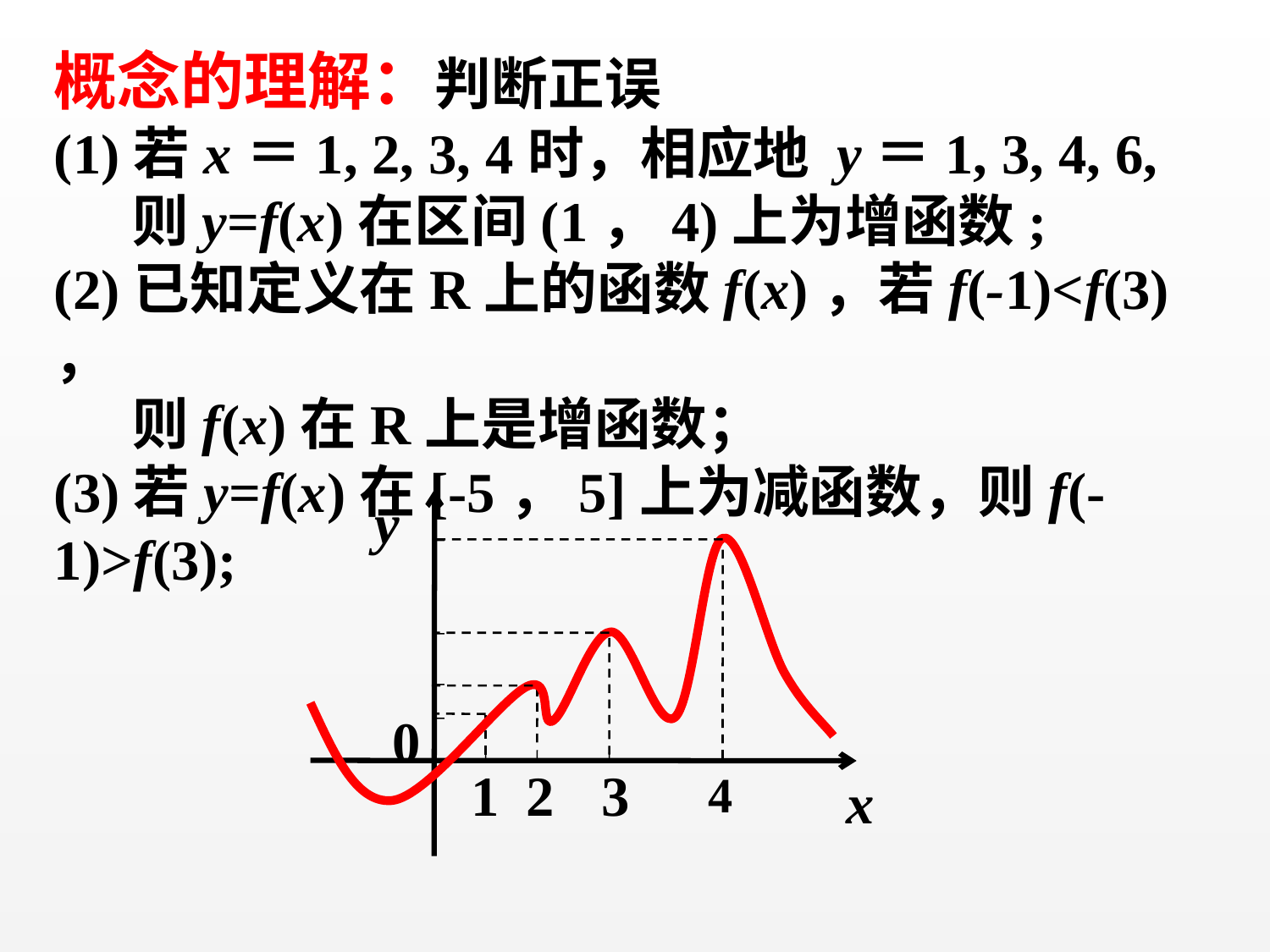

概念的理解：判断正误
(1)若x＝1, 2, 3, 4时，相应地 y＝1, 3, 4, 6,
     则y=f(x)在区间(1，4)上为增函数;
(2)已知定义在R上的函数f(x)，若f(-1)<f(3) ，
     则f(x)在R上是增函数；
(3)若y=f(x)在[-5，5]上为减函数，则f(-1)>f(3);
y

0
1
2
3
4

x